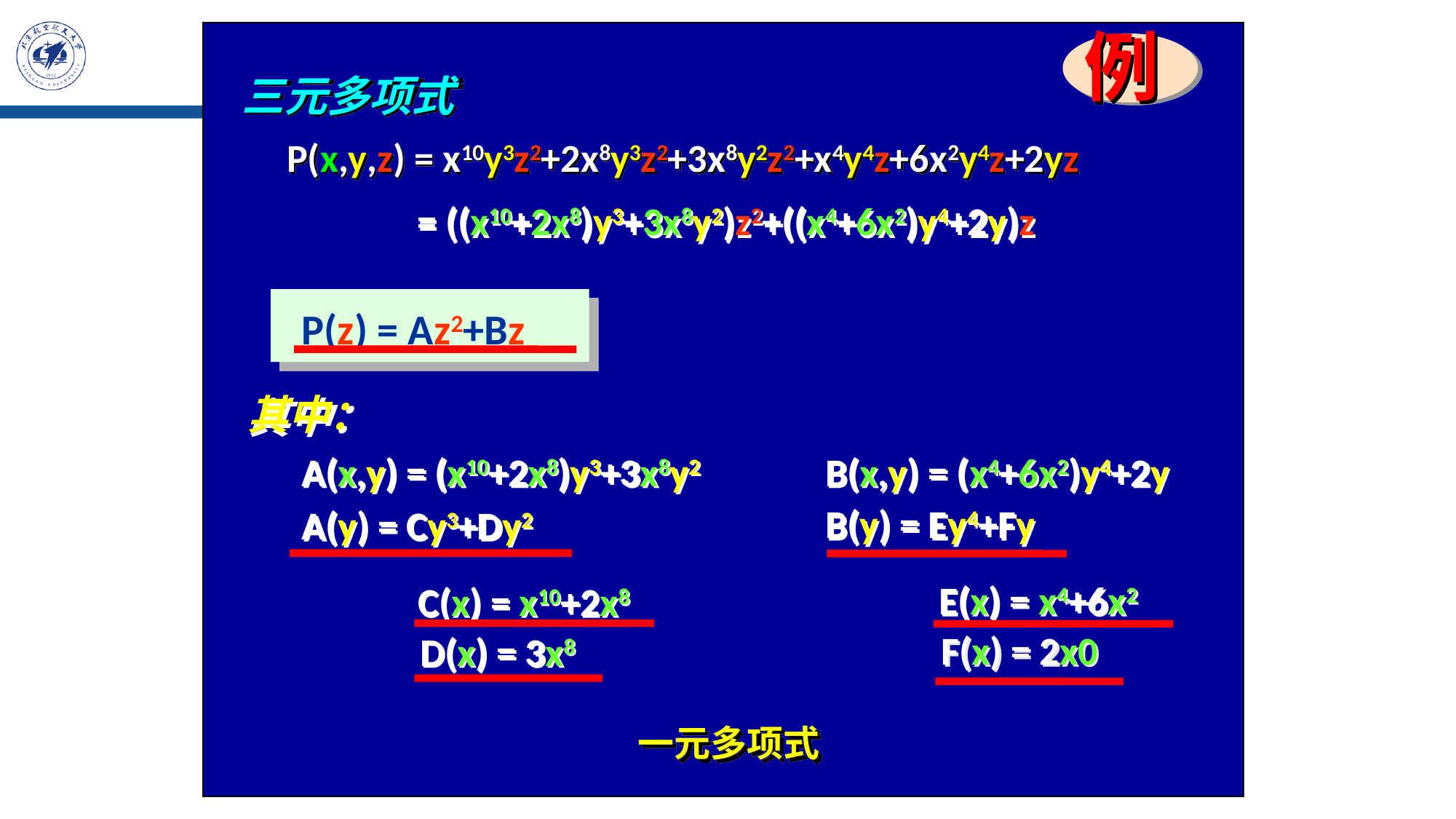

例

三元多项式
     P(x,y,z) = x10y3z2+2x8y3z2+3x8y2z2+x4y4z+6x2y4z+2yz

             = ((x10+2x8)y3+3x8y2)z2+((x4+6x2)y4+2y)z

P(z) = Az2+Bz

其中：
A(x,y) = (x10+2x8)y3+3x8y2
B(x,y) = (x4+6x2)y4+2y
B(y) = Ey4+Fy
A(y) = Cy3+Dy2
E(x) = x4+6x2
C(x) = x10+2x8
F(x) = 2x0
D(x) = 3x8
一元多项式